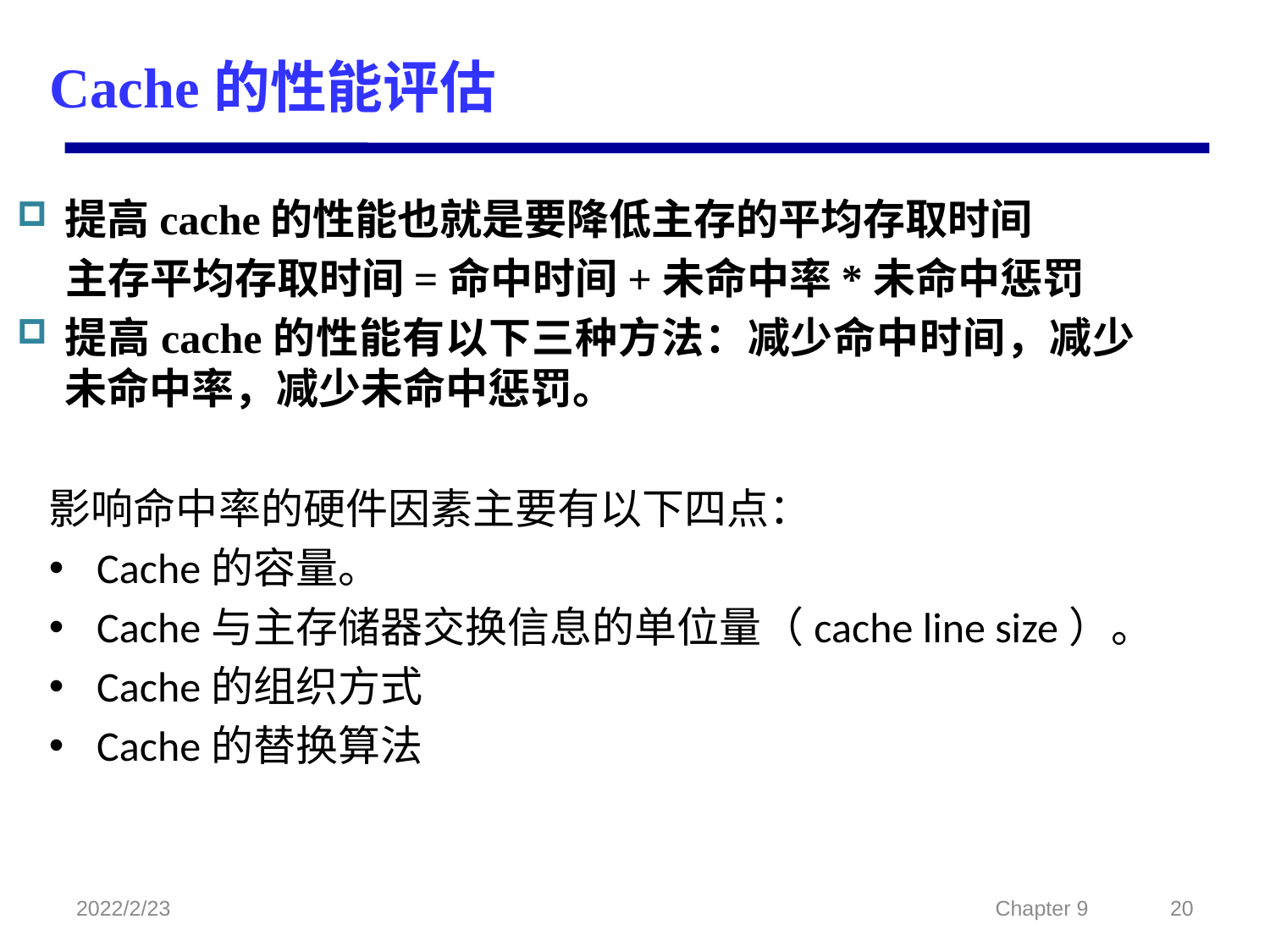

# Cache的性能评估
提高cache的性能也就是要降低主存的平均存取时间
    主存平均存取时间=命中时间+未命中率*未命中惩罚
提高cache的性能有以下三种方法：减少命中时间，减少未命中率，减少未命中惩罚。
影响命中率的硬件因素主要有以下四点：
Cache的容量。
Cache与主存储器交换信息的单位量（cache line size）。
Cache的组织方式
Cache的替换算法
2022/2/23
Chapter 9
20